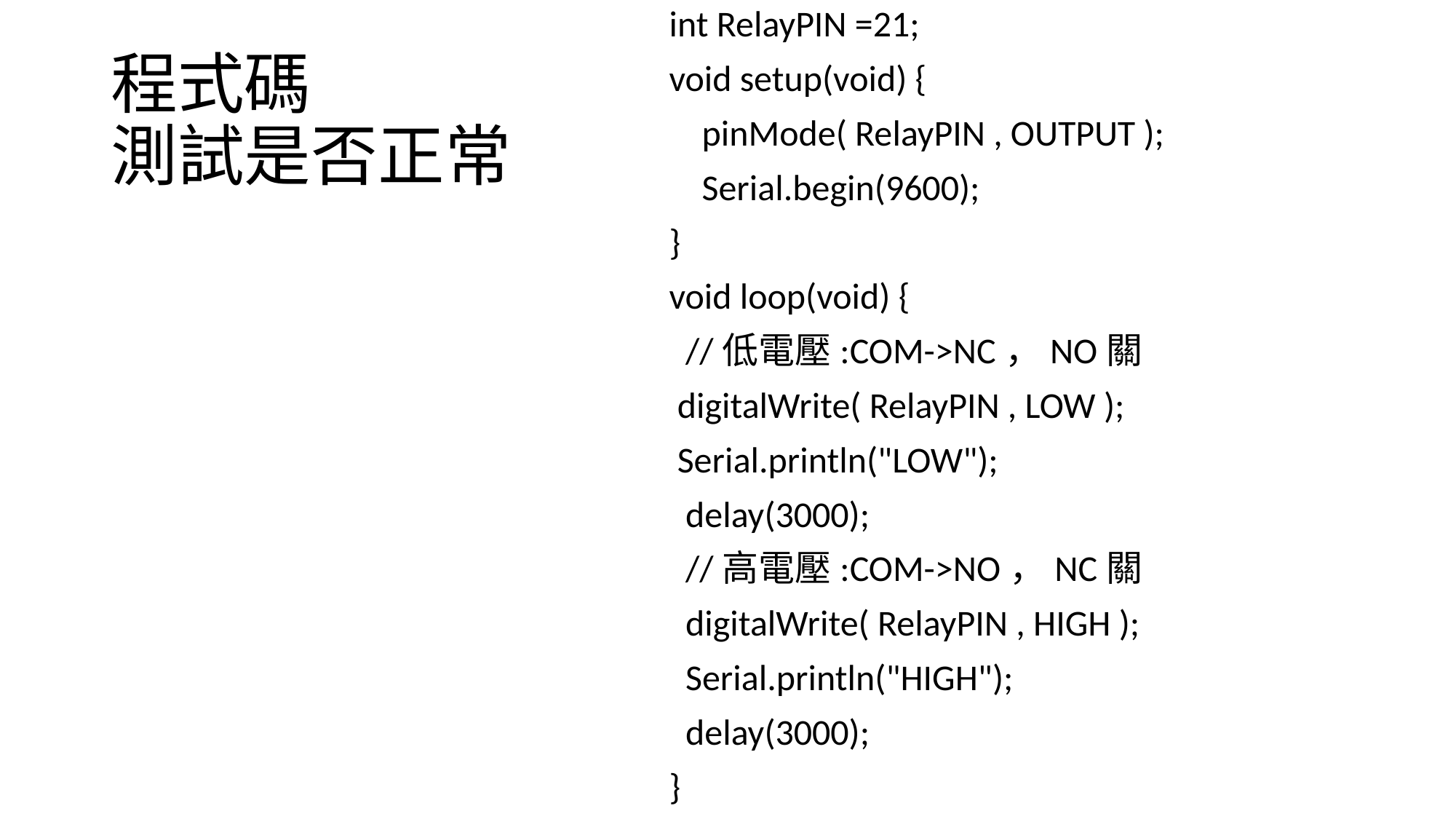

int RelayPIN =21;
void setup(void) {
    pinMode( RelayPIN , OUTPUT );
    Serial.begin(9600);
}
void loop(void) {
  //低電壓:COM->NC，NO關
 digitalWrite( RelayPIN , LOW );
 Serial.println("LOW");
  delay(3000);
  //高電壓:COM->NO，NC關
  digitalWrite( RelayPIN , HIGH );
  Serial.println("HIGH");
  delay(3000);
}
# 程式碼 測試是否正常